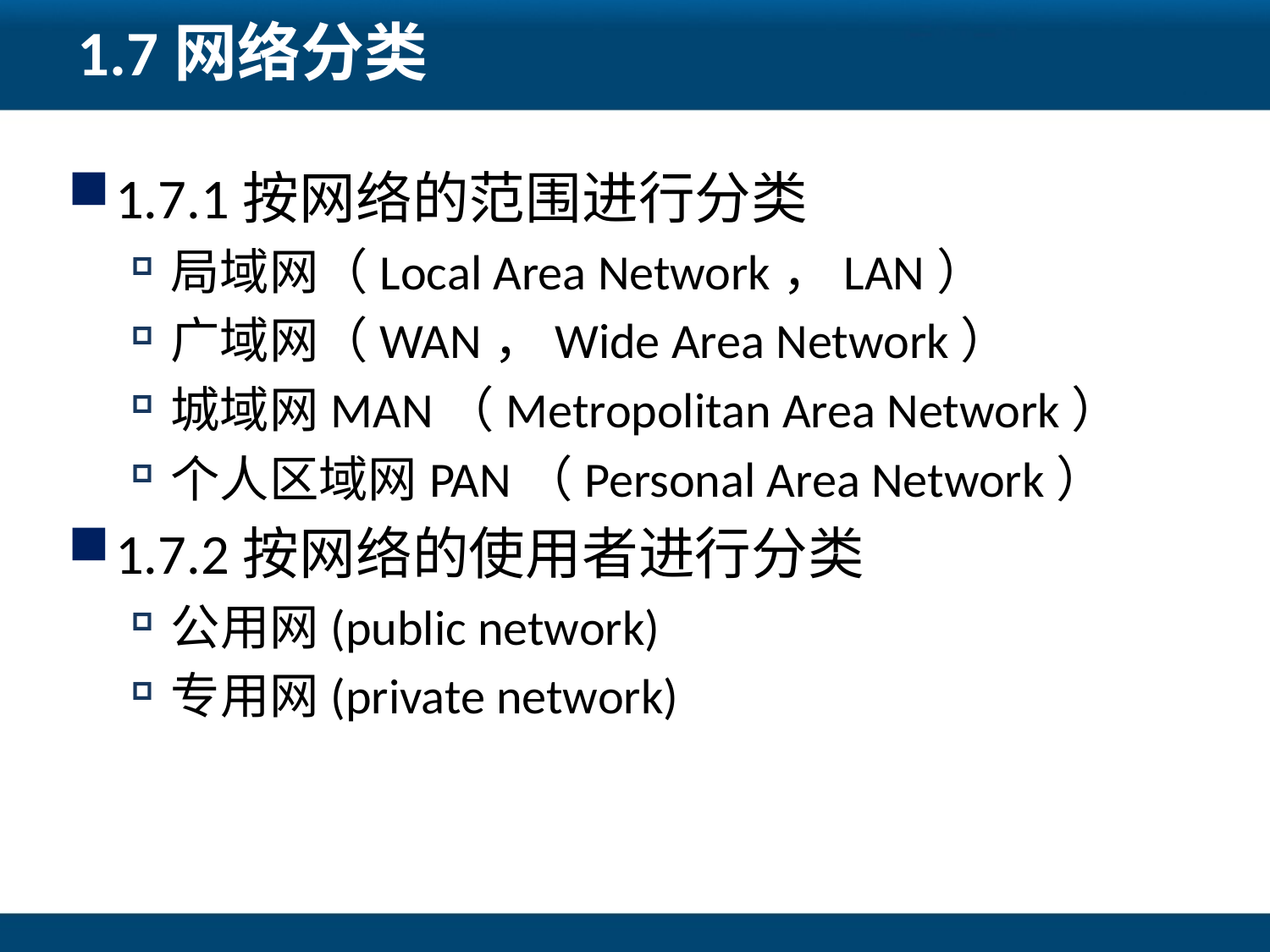

# 1.7网络分类
1.7.1按网络的范围进行分类
局域网（Local Area Network，LAN）
广域网（WAN，Wide Area Network）
城域网MAN（Metropolitan Area Network）
个人区域网PAN（Personal Area Network）
1.7.2按网络的使用者进行分类
公用网(public network)
专用网(private network)